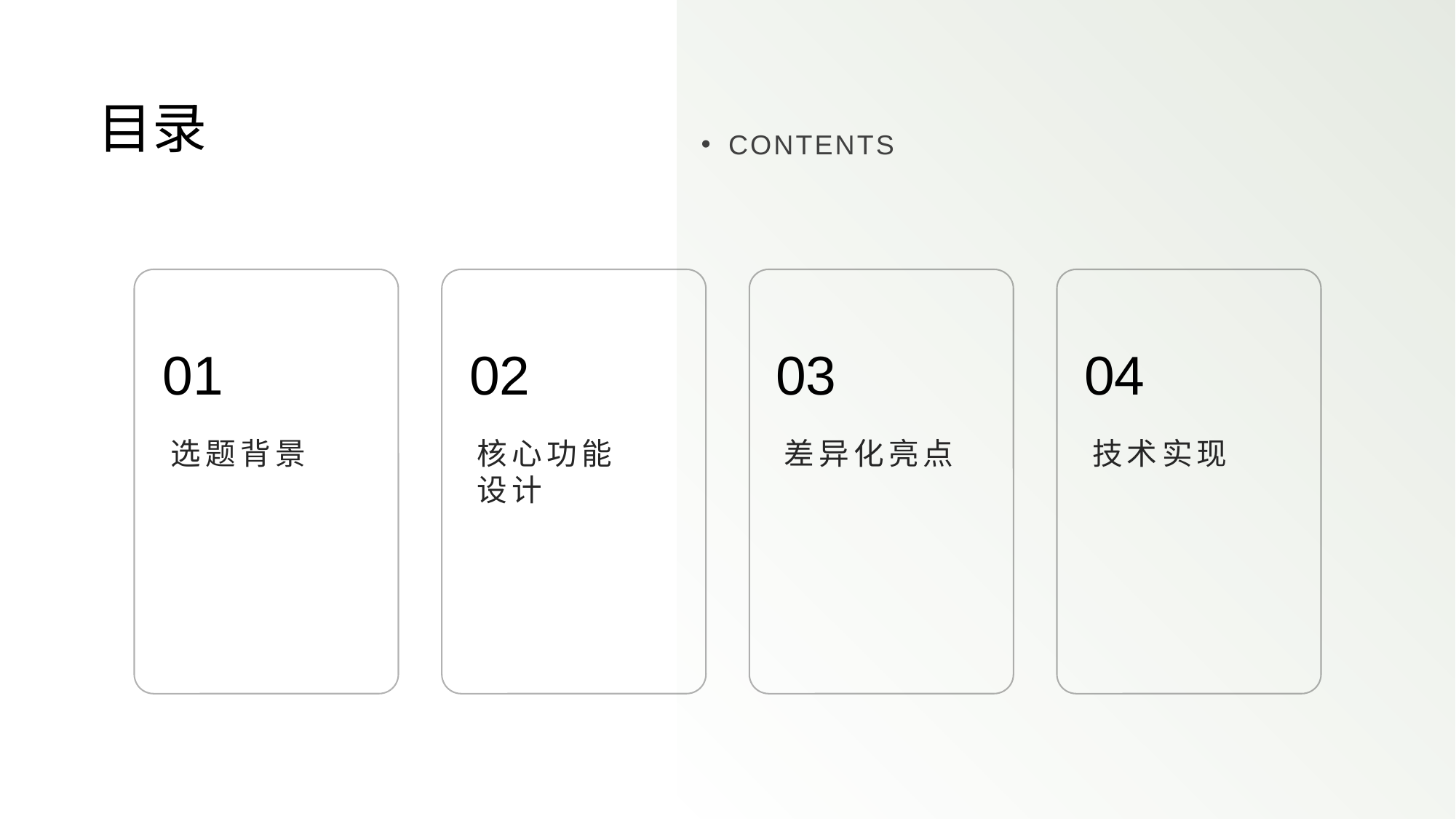

目录
CONTENTS

01
02
03
04
选题背景
核心功能
设计
差异化亮点
技术实现